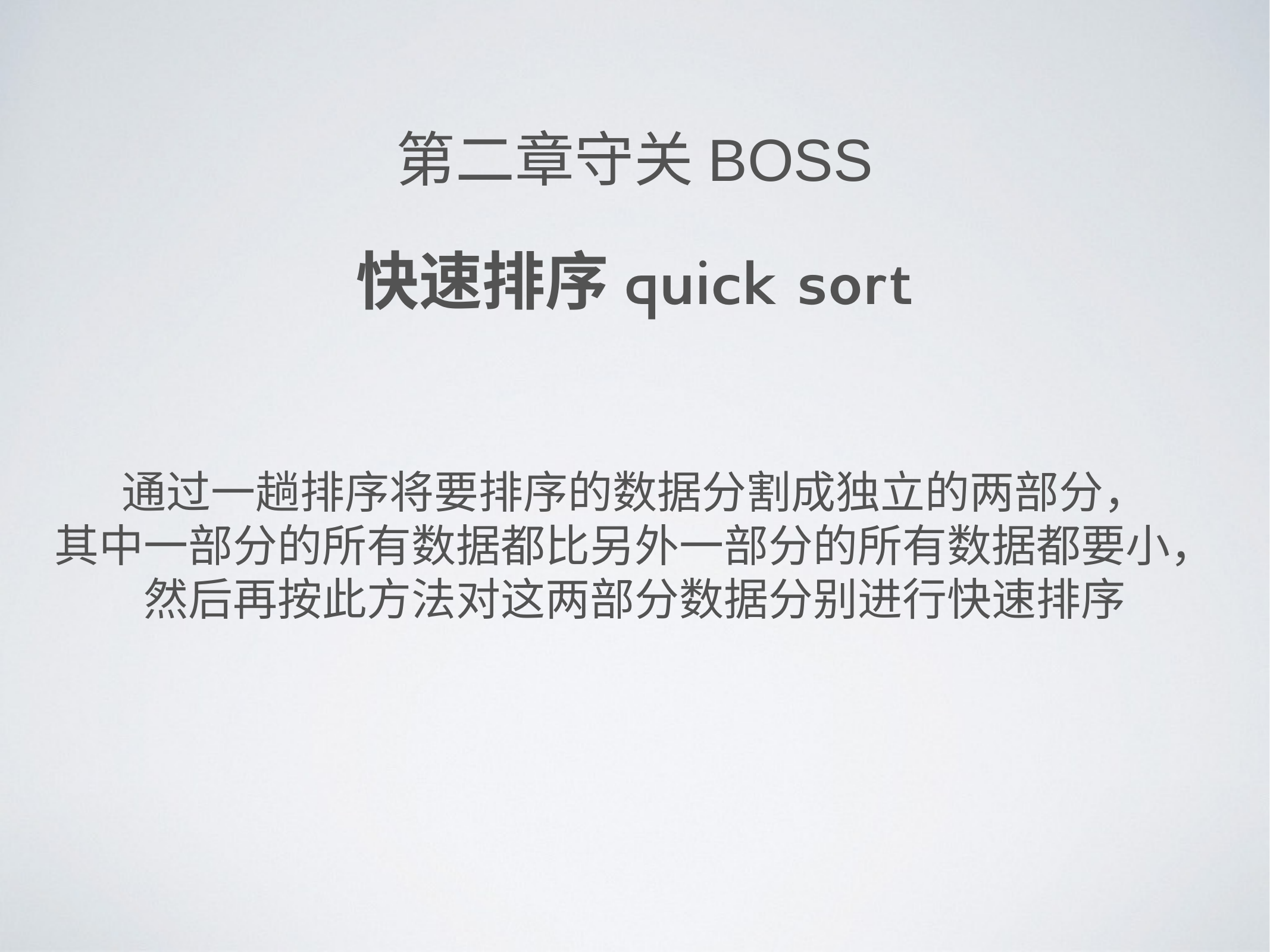

第二章守关BOSS
快速排序quick sort
通过一趟排序将要排序的数据分割成独立的两部分，
其中一部分的所有数据都比另外一部分的所有数据都要小，
然后再按此方法对这两部分数据分别进行快速排序